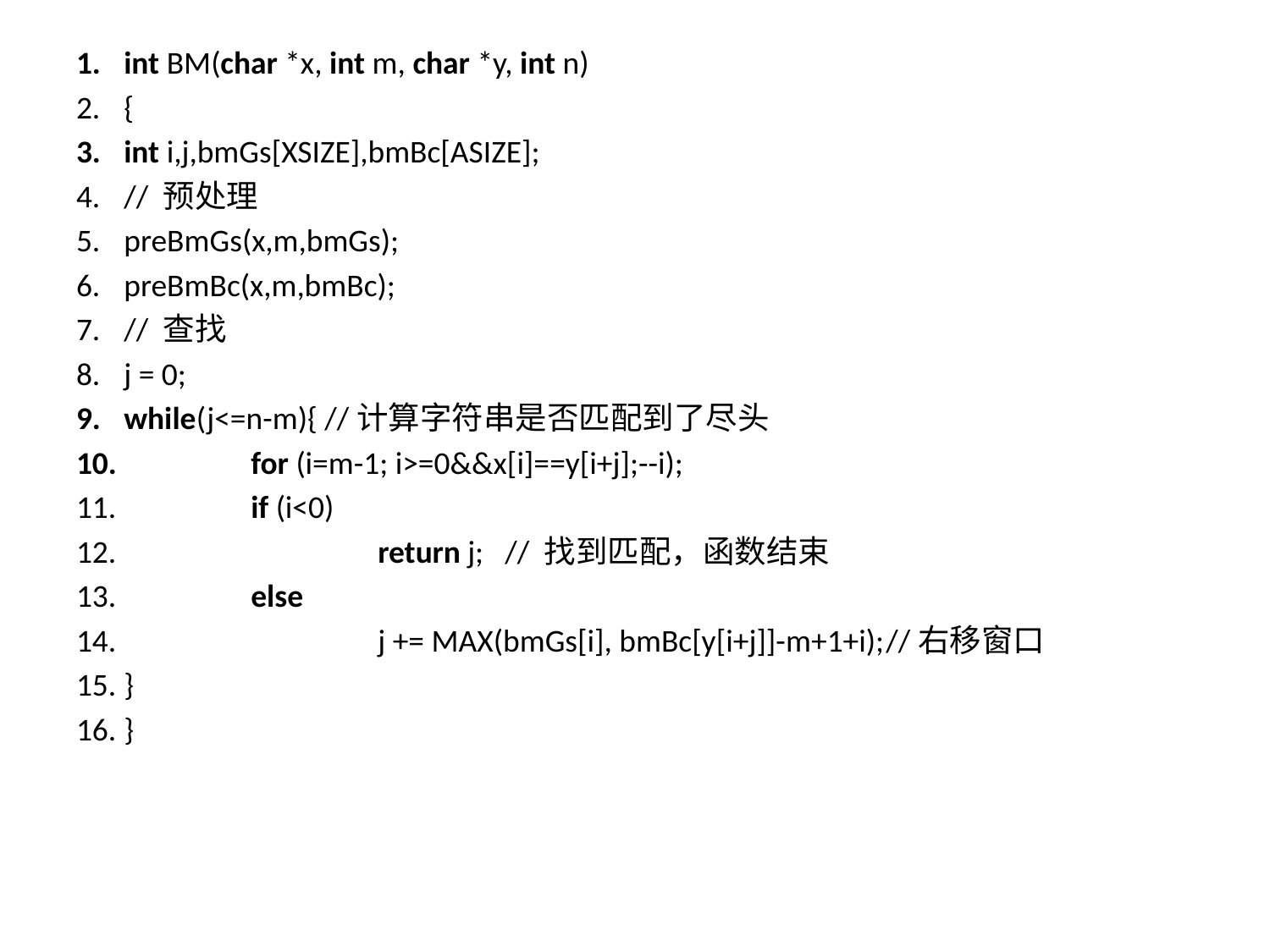

int BM(char *x, int m, char *y, int n)
{
int i,j,bmGs[XSIZE],bmBc[ASIZE];
// 预处理
preBmGs(x,m,bmGs);
preBmBc(x,m,bmBc);
// 查找
j = 0;
while(j<=n-m){ //计算字符串是否匹配到了尽头
      	for (i=m-1; i>=0&&x[i]==y[i+j];--i);
	if (i<0)
		return j;	// 找到匹配，函数结束
	else
		j += MAX(bmGs[i], bmBc[y[i+j]]-m+1+i);	//右移窗口
}
}